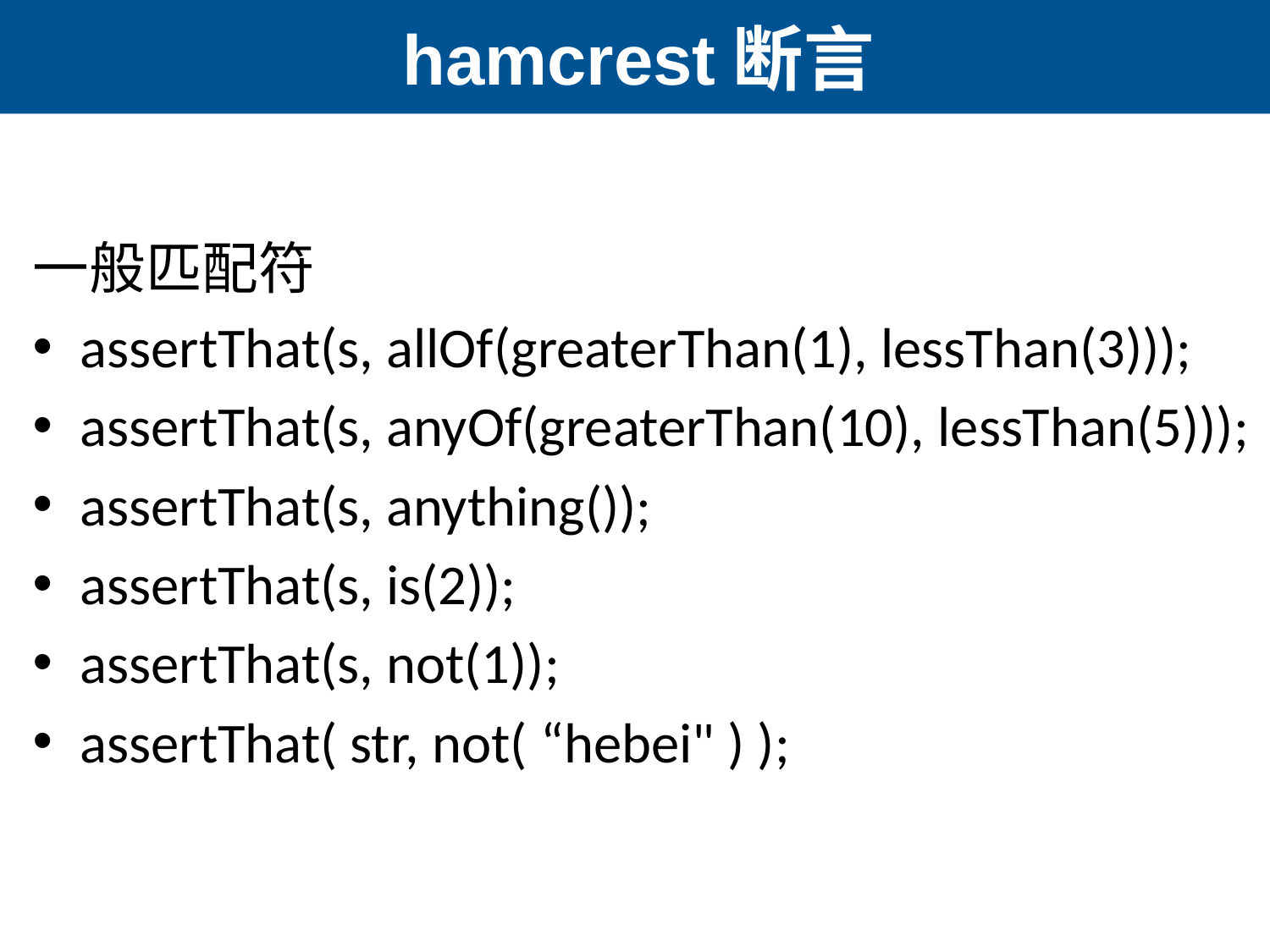

# hamcrest断言
一般匹配符
assertThat(s, allOf(greaterThan(1), lessThan(3)));
assertThat(s, anyOf(greaterThan(10), lessThan(5)));
assertThat(s, anything());
assertThat(s, is(2));
assertThat(s, not(1));
assertThat( str, not( “hebei" ) );